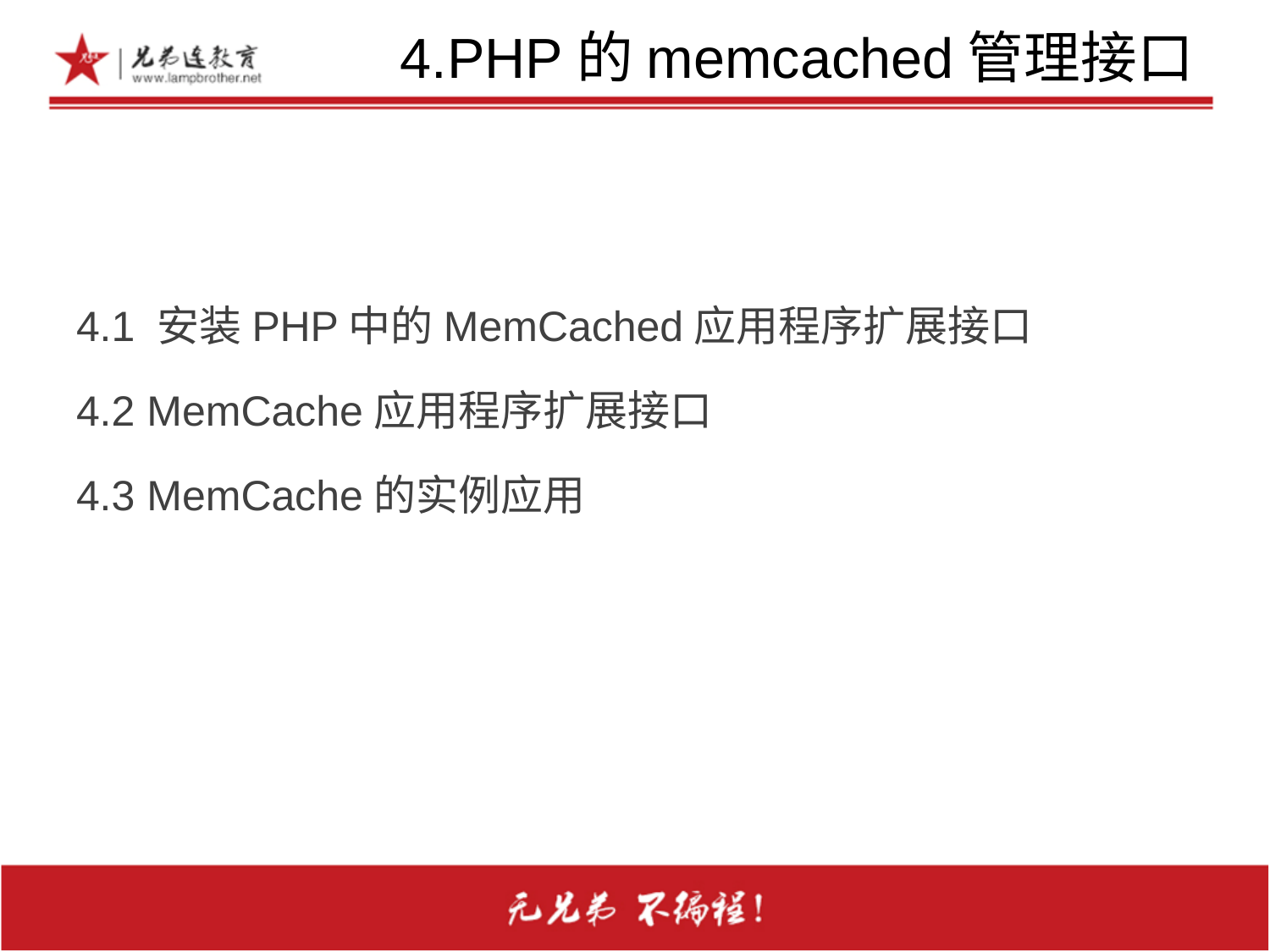

# 4.PHP的memcached管理接口
4.1 安装PHP中的MemCached应用程序扩展接口
4.2 MemCache应用程序扩展接口
4.3 MemCache的实例应用